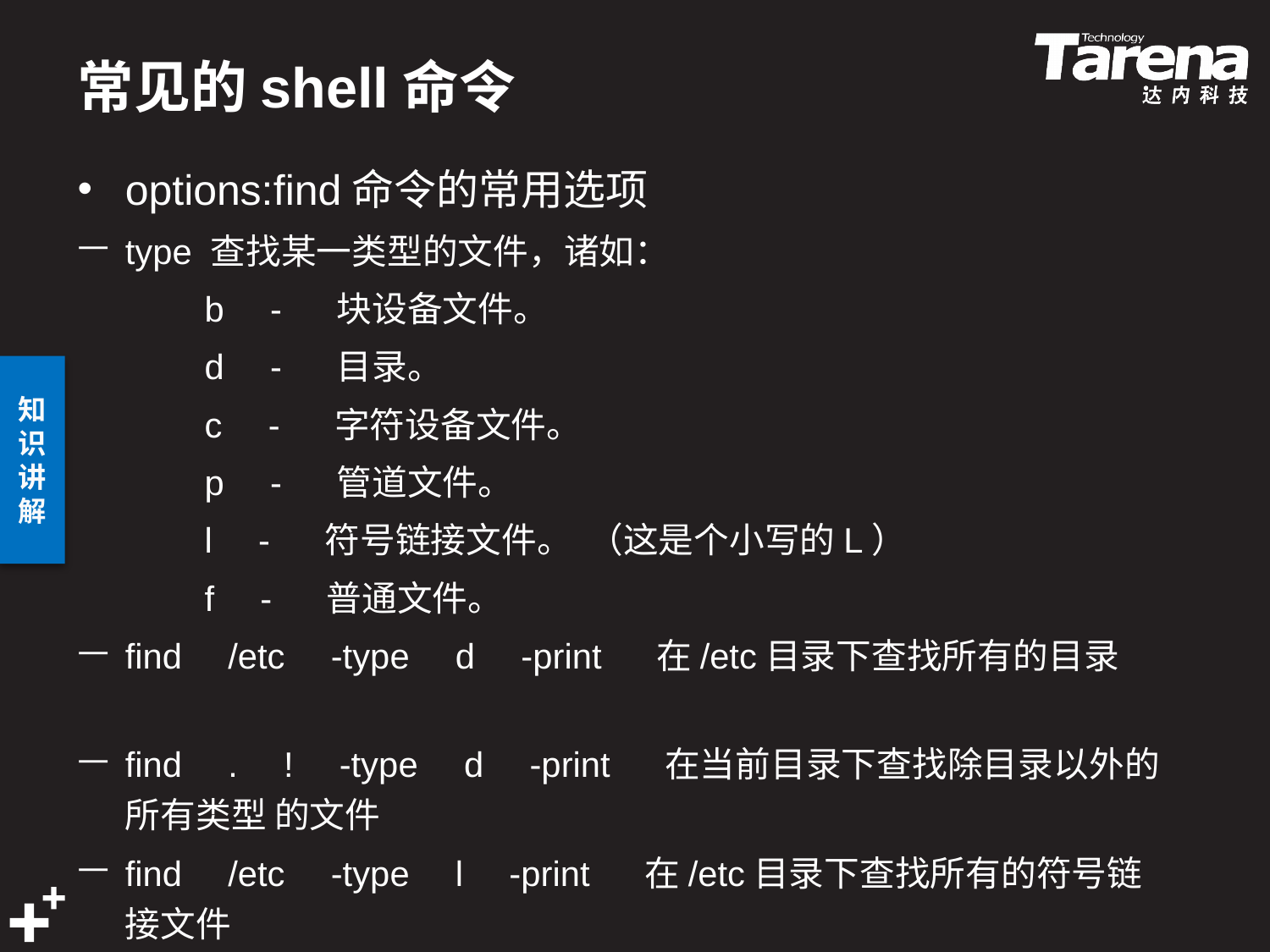

# 常见的shell命令
options:find命令的常用选项
type 查找某一类型的文件，诸如：   
	b  -  块设备文件。   
	d  -  目录。   
	c  -  字符设备文件。   
	p  -  管道文件。   
	l  -  符号链接文件。  （这是个小写的L）  
	f  -  普通文件。 
find  /etc  -type  d  -print  在/etc目录下查找所有的目录   
find  .  !  -type  d  -print  在当前目录下查找除目录以外的所有类型 的文件   
find  /etc  -type  l  -print  在/etc目录下查找所有的符号链接文件  